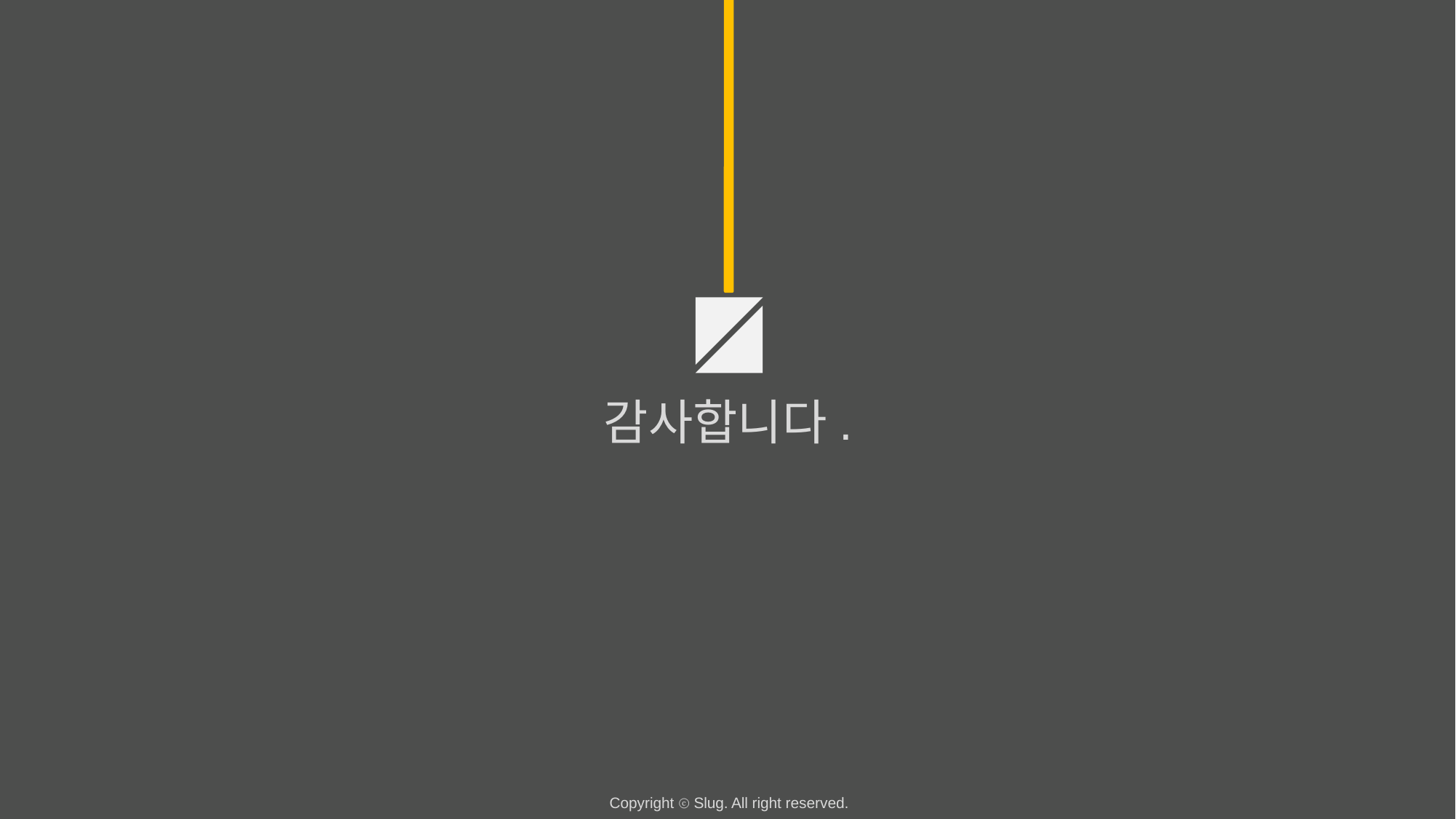

감사합니다.
Copyright ⓒ Slug. All right reserved.